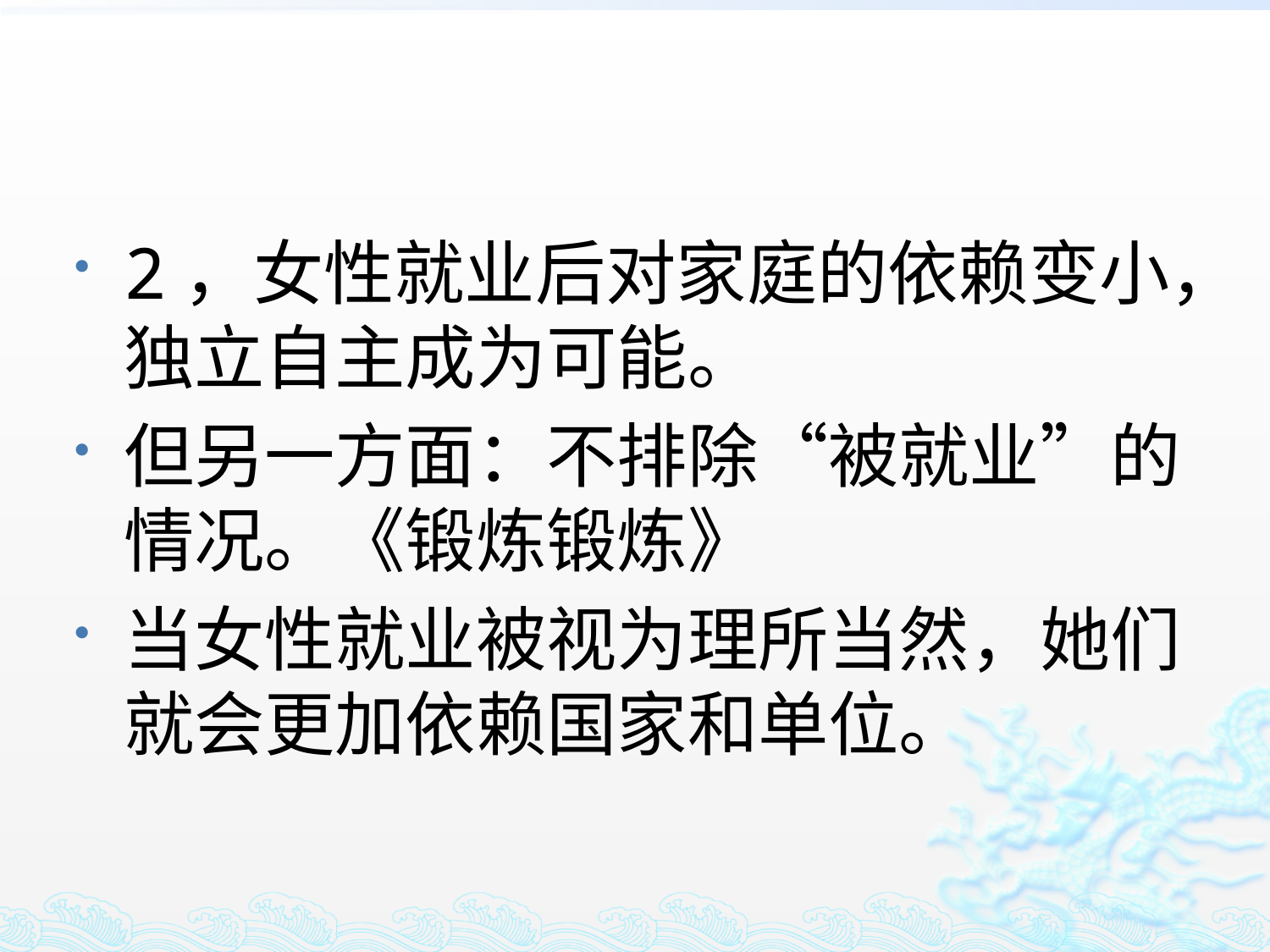

#
2，女性就业后对家庭的依赖变小，独立自主成为可能。
但另一方面：不排除“被就业”的情况。《锻炼锻炼》
当女性就业被视为理所当然，她们就会更加依赖国家和单位。